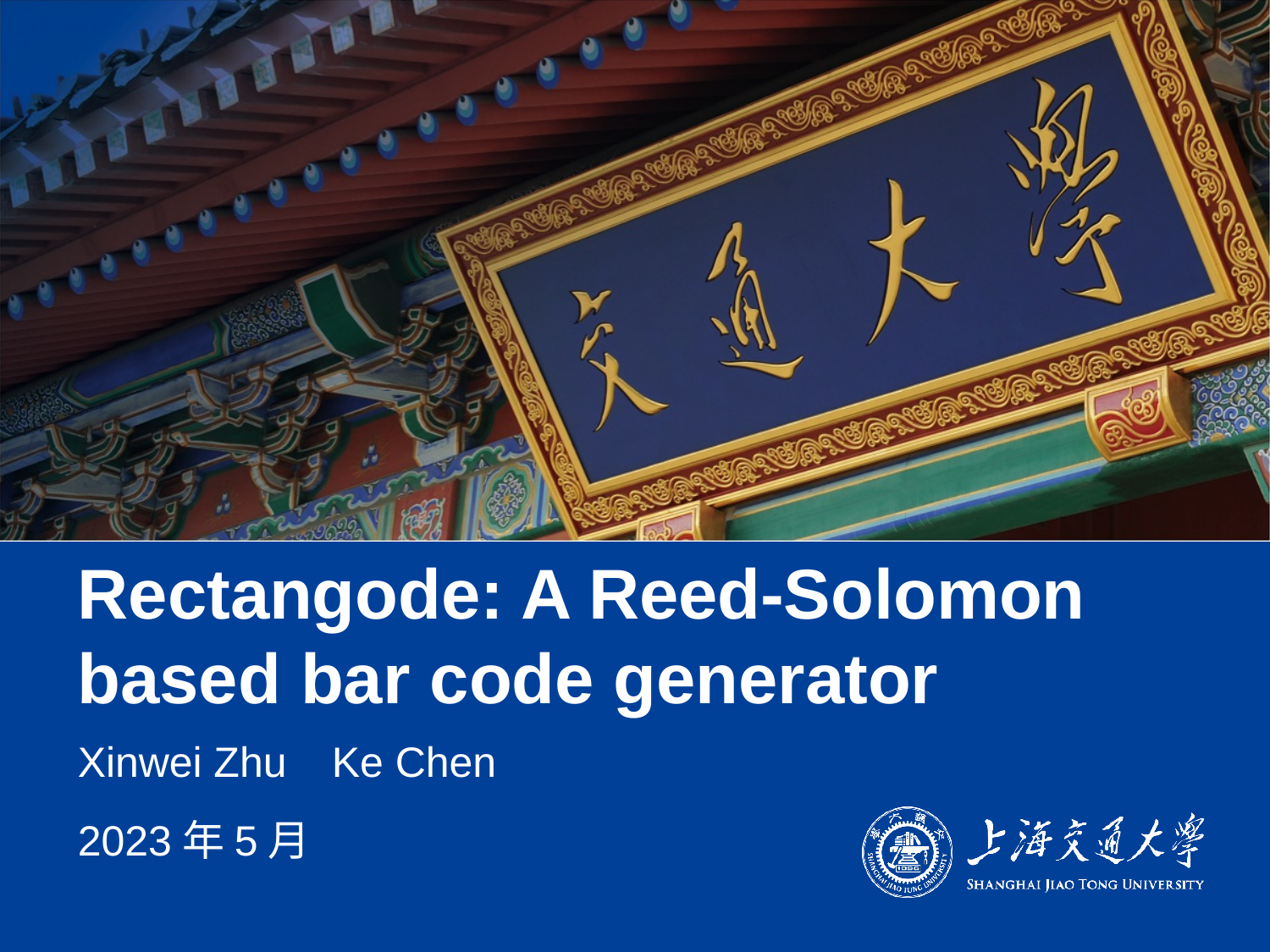

# Rectangode: A Reed-Solomon based bar code generator
Xinwei Zhu	Ke Chen
2023年5月